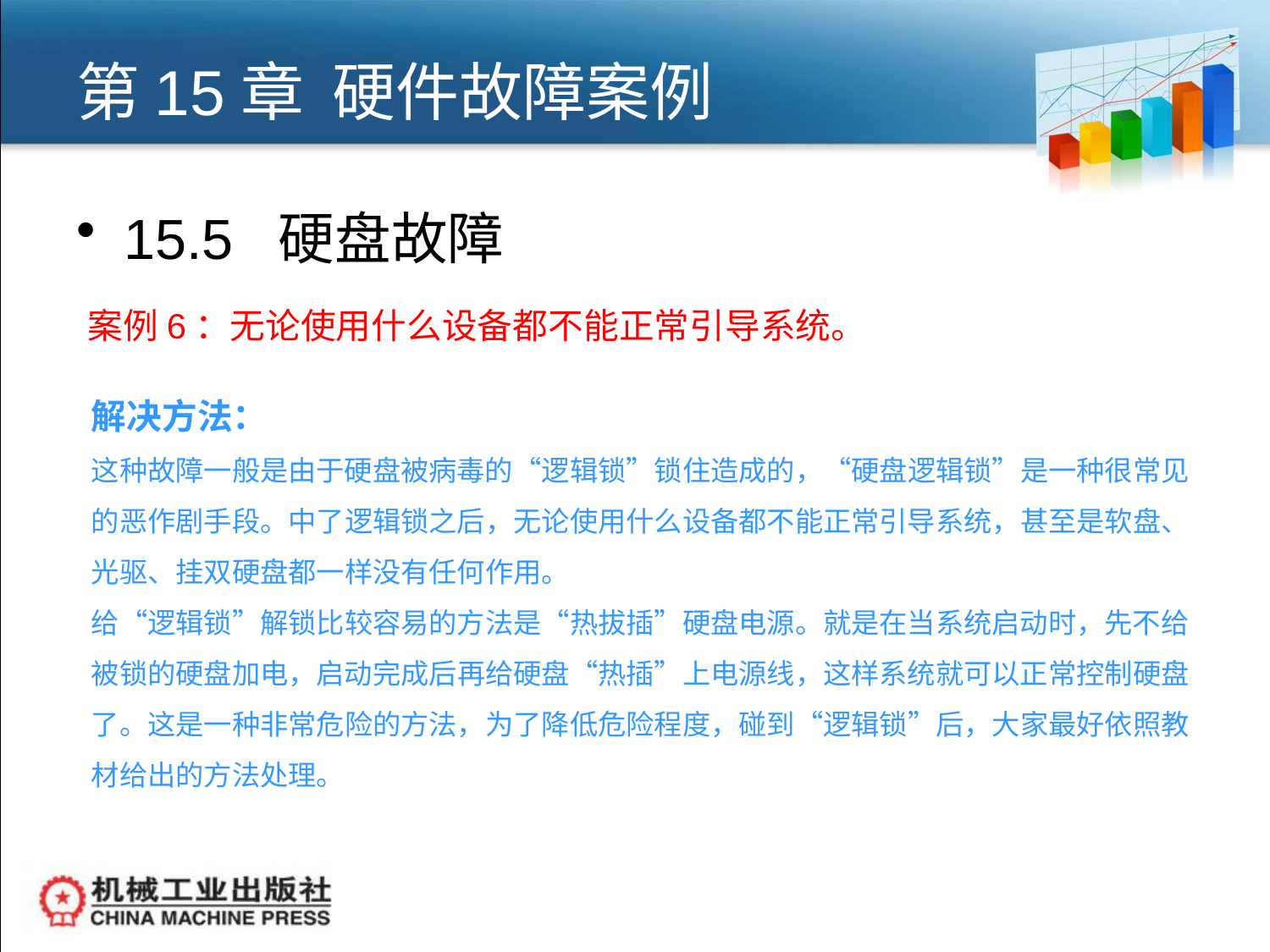

# 第15章  硬件故障案例
15.5  硬盘故障
案例6：无论使用什么设备都不能正常引导系统。
解决方法：
这种故障一般是由于硬盘被病毒的“逻辑锁”锁住造成的，“硬盘逻辑锁”是一种很常见的恶作剧手段。中了逻辑锁之后，无论使用什么设备都不能正常引导系统，甚至是软盘、光驱、挂双硬盘都一样没有任何作用。
给“逻辑锁”解锁比较容易的方法是“热拔插”硬盘电源。就是在当系统启动时，先不给被锁的硬盘加电，启动完成后再给硬盘“热插”上电源线，这样系统就可以正常控制硬盘了。这是一种非常危险的方法，为了降低危险程度，碰到“逻辑锁”后，大家最好依照教材给出的方法处理。